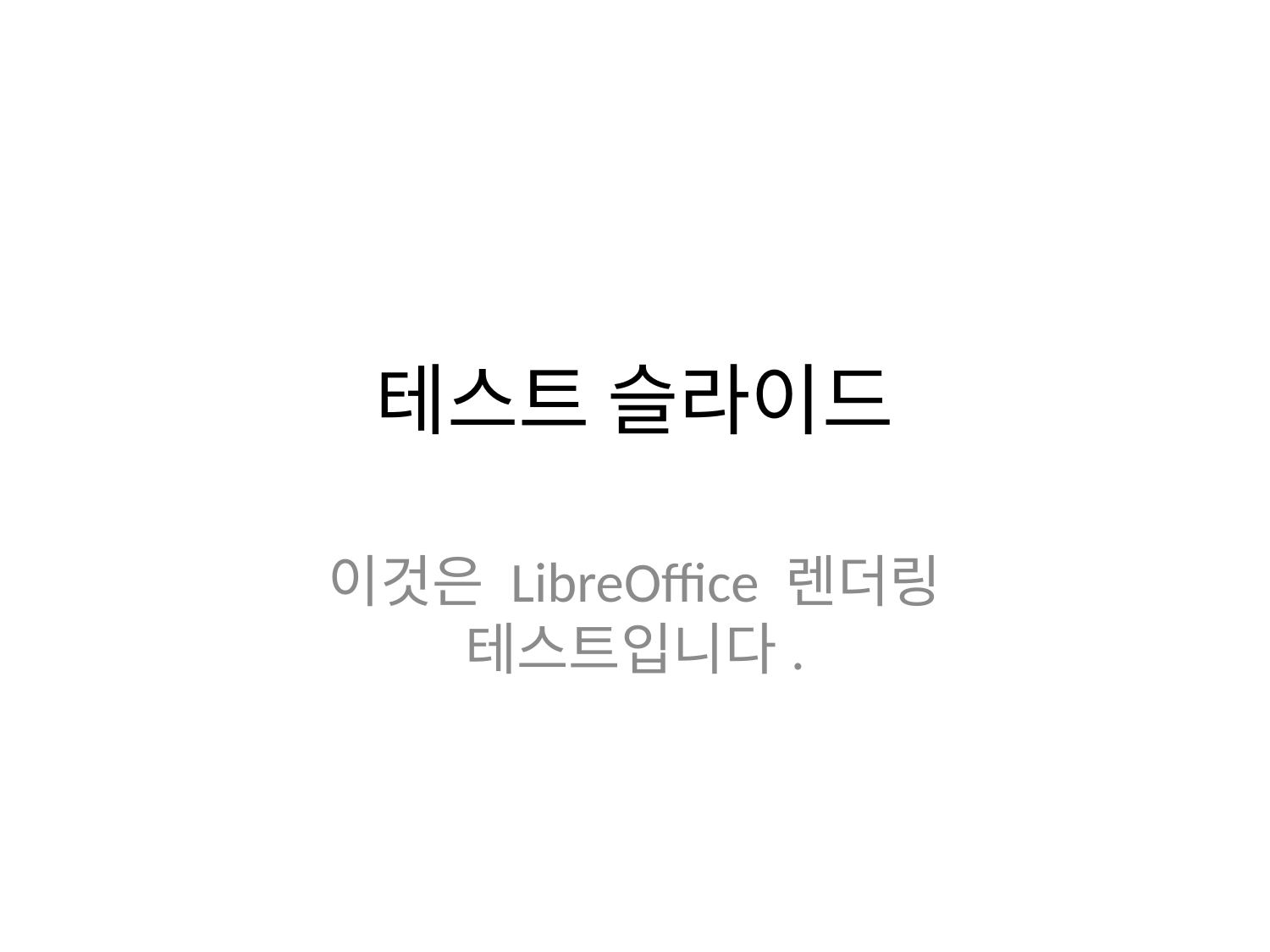

# 테스트 슬라이드
이것은 LibreOffice 렌더링 테스트입니다.